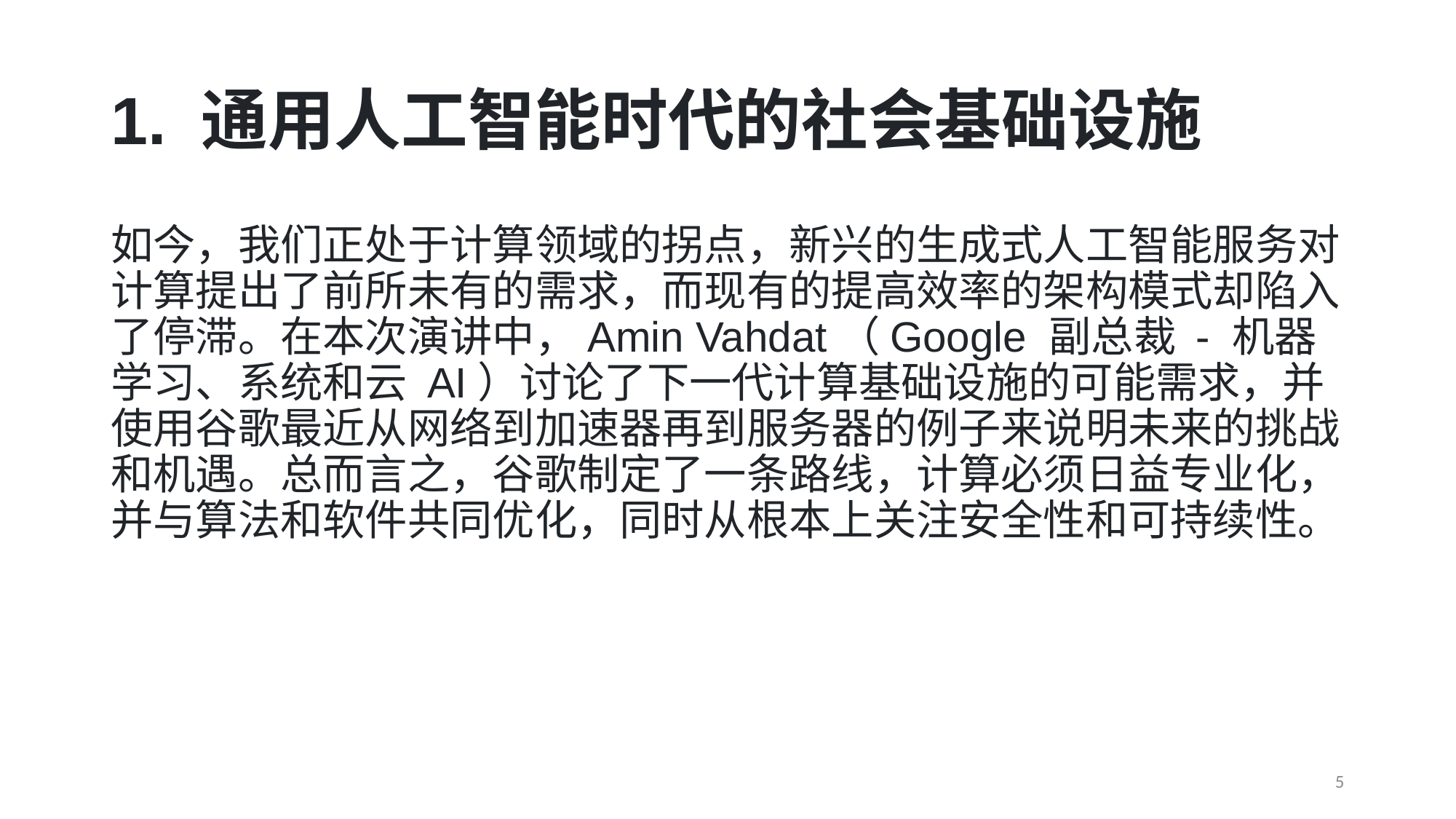

# 1. 通用人工智能时代的社会基础设施
如今，我们正处于计算领域的拐点，新兴的生成式人工智能服务对计算提出了前所未有的需求，而现有的提高效率的架构模式却陷入了停滞。在本次演讲中，Amin Vahdat（Google 副总裁 - 机器学习、系统和云 AI）讨论了下一代计算基础设施的可能需求，并使用谷歌最近从网络到加速器再到服务器的例子来说明未来的挑战和机遇。总而言之，谷歌制定了一条路线，计算必须日益专业化，并与算法和软件共同优化，同时从根本上关注安全性和可持续性。
5